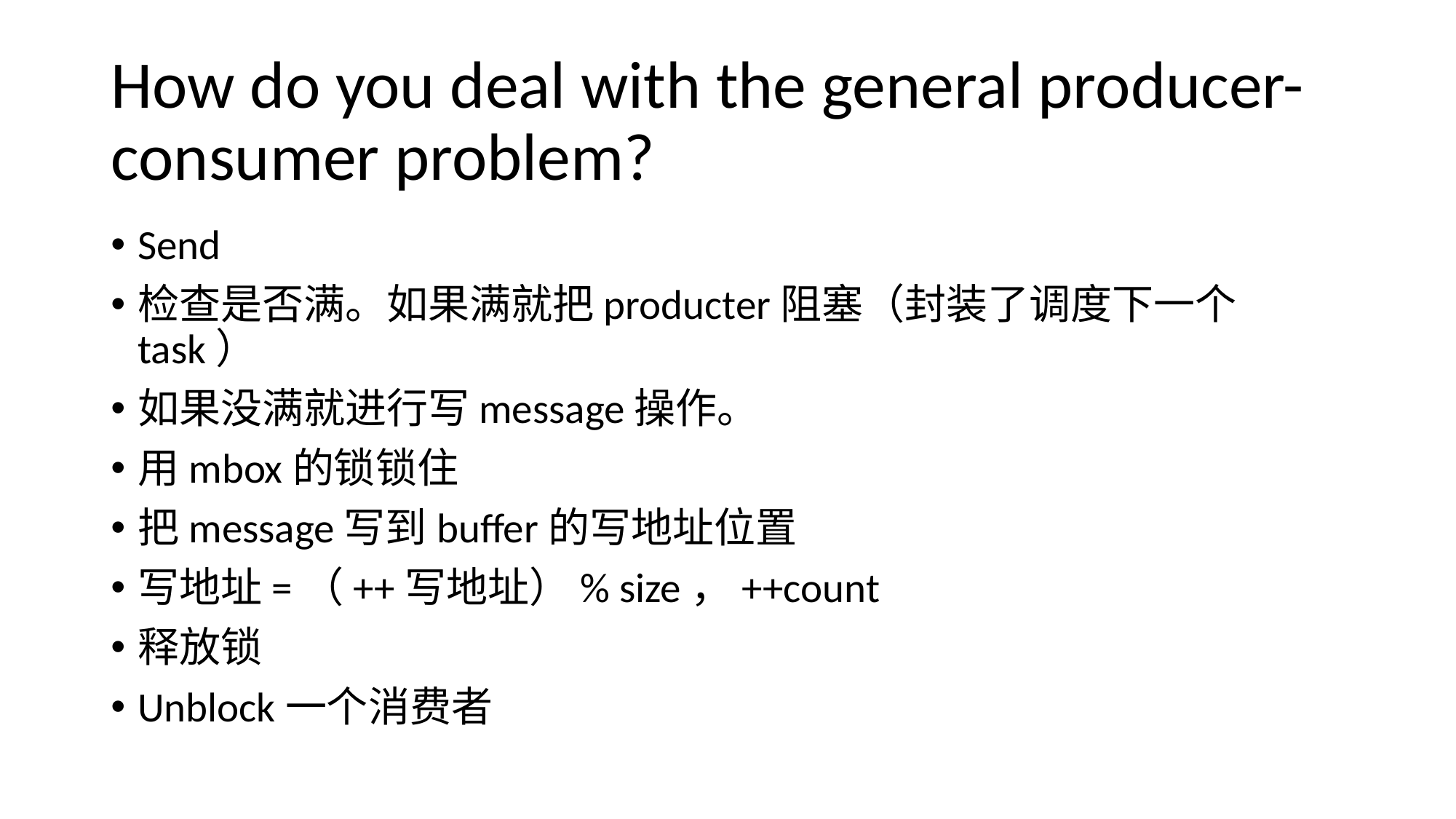

# How do you deal with the general producer-consumer problem?
Send
检查是否满。如果满就把producter阻塞（封装了调度下一个task）
如果没满就进行写message操作。
用mbox的锁锁住
把message写到buffer的写地址位置
写地址=（++写地址）% size，++count
释放锁
Unblock一个消费者